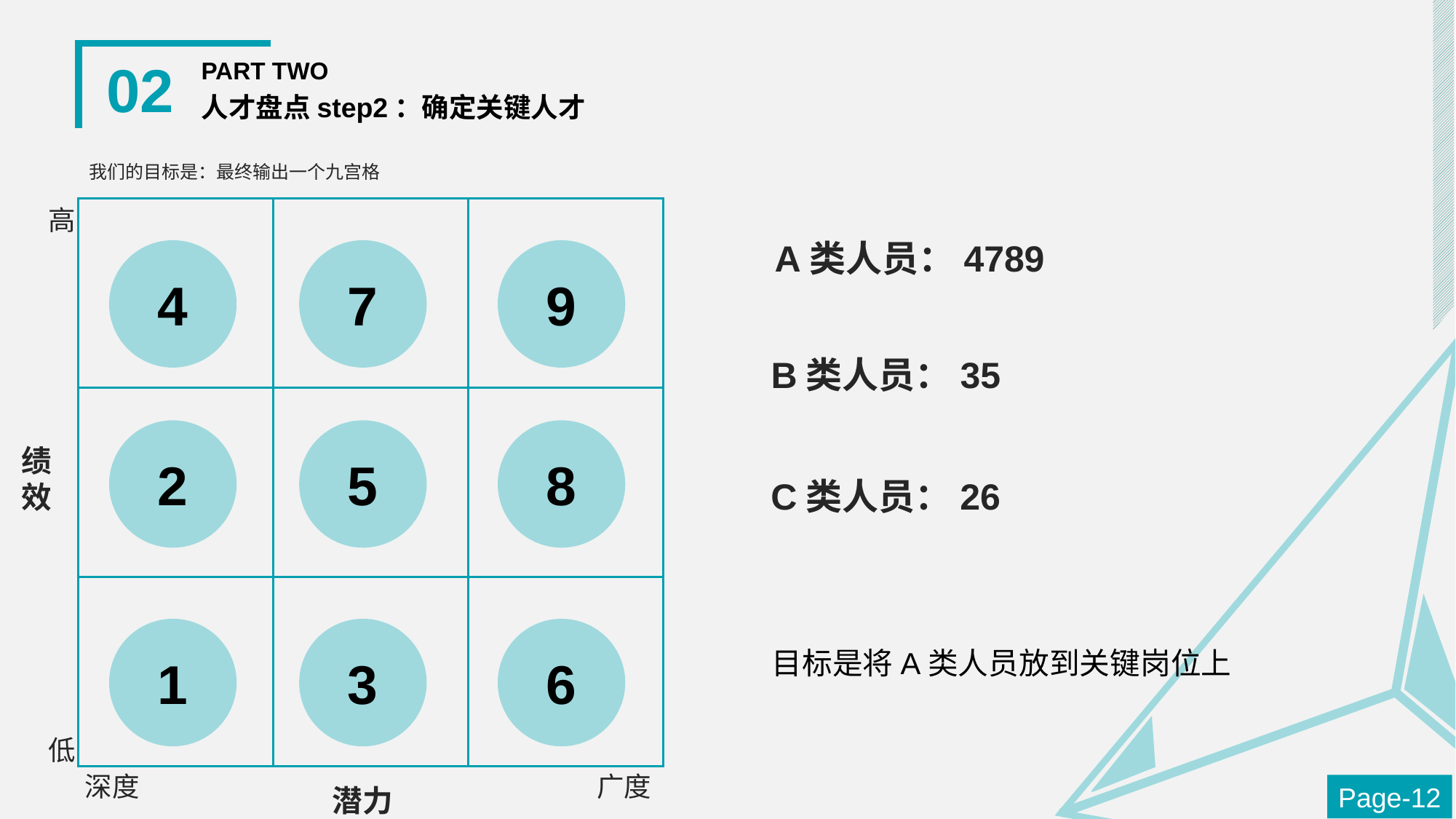

02
PART TWO
人才盘点step2：确定关键人才
我们的目标是：最终输出一个九宫格
高

A类人员：4789
4
7
9
B类人员：35

2
5
8
绩效
C类人员：26

1
3
6
目标是将A类人员放到关键岗位上
低
深度
广度
Page-12
潜力